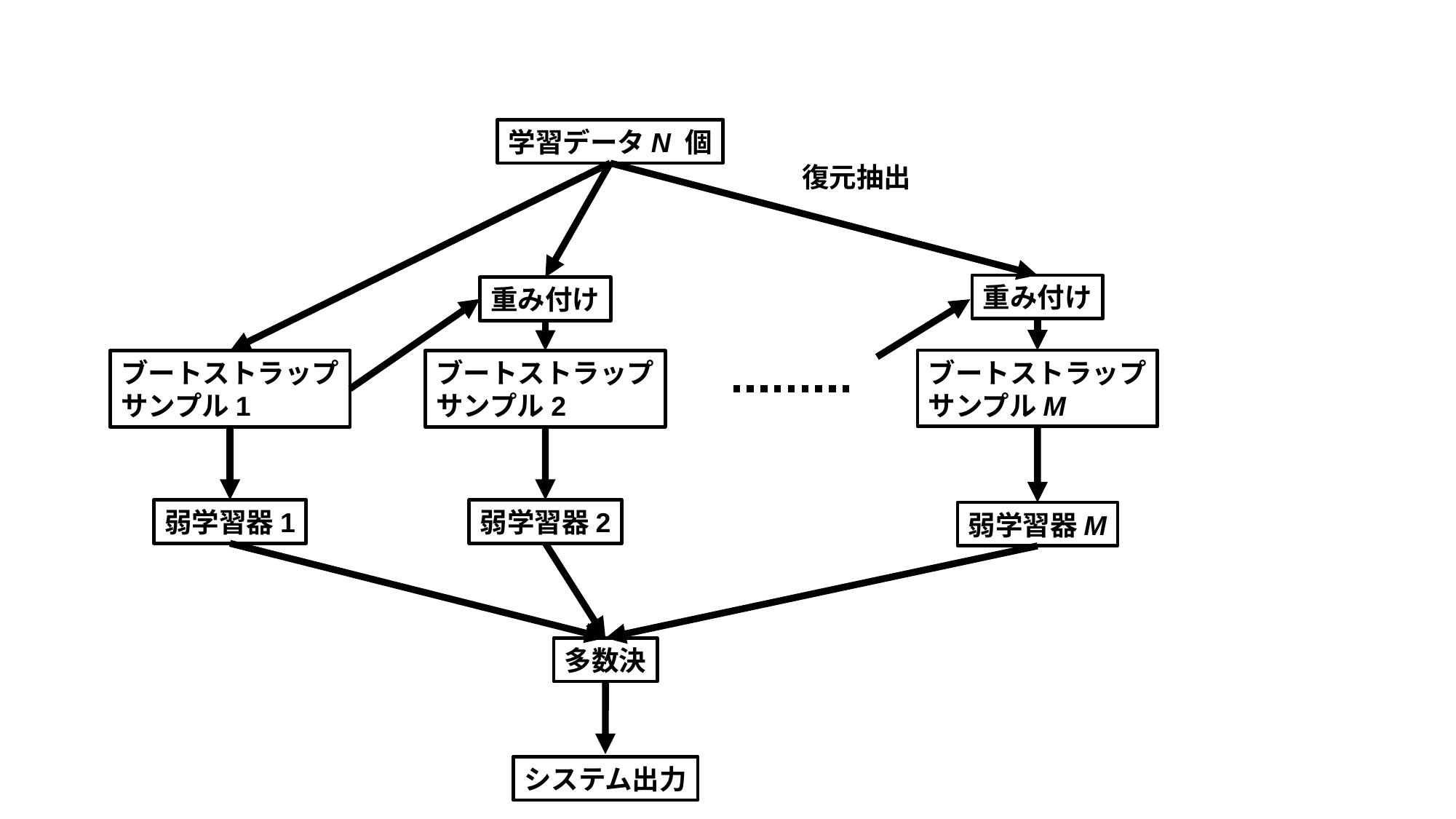

学習データN 個
復元抽出
重み付け
重み付け
ブートストラップ
サンプルM
ブートストラップ
サンプル1
ブートストラップ
サンプル2
弱学習器1
弱学習器2
弱学習器M
多数決
システム出力